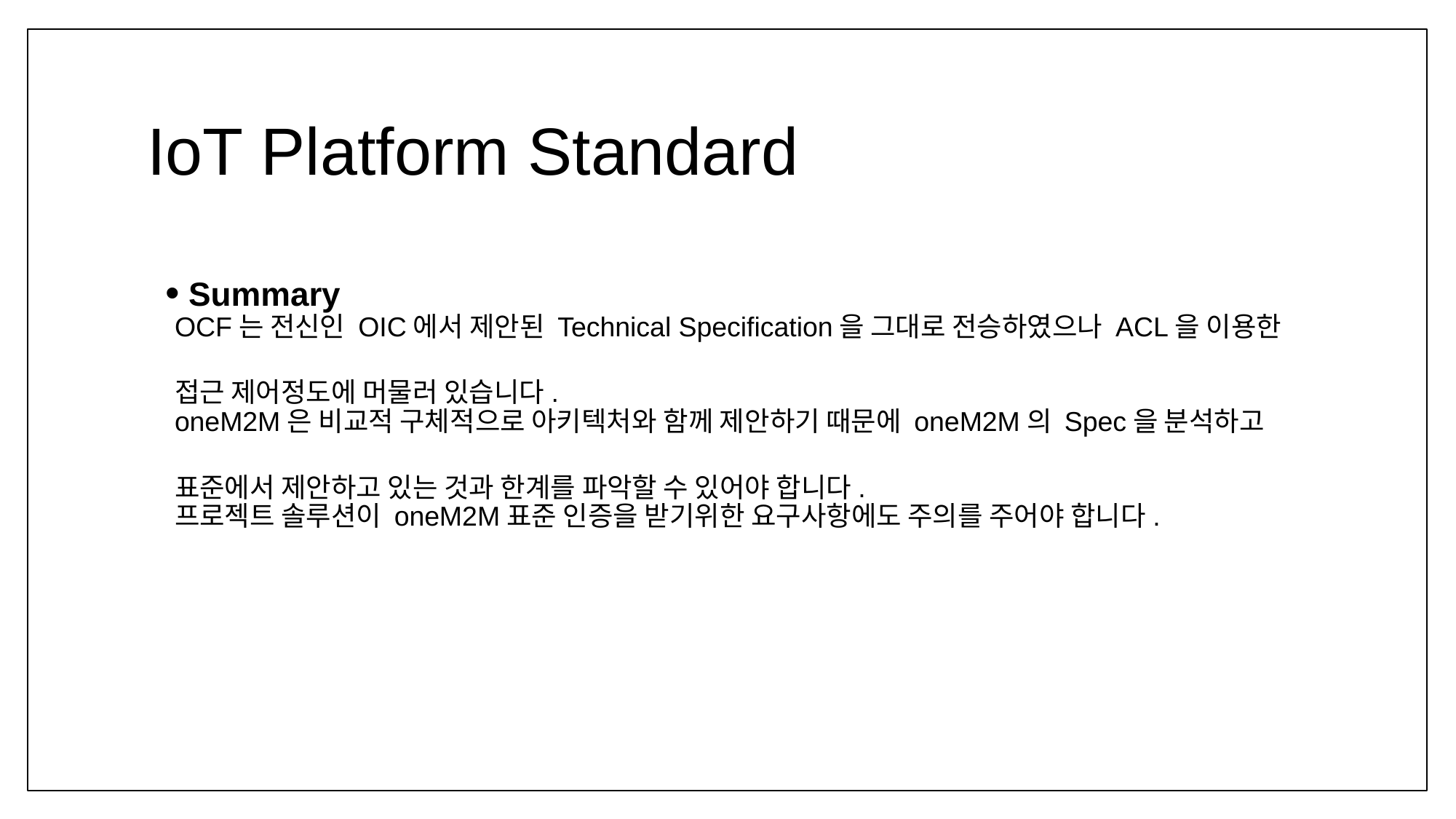

# IoT Platform Standard
 Summary
OCF는 전신인 OIC에서 제안된 Technical Specification을 그대로 전승하였으나 ACL을 이용한
접근 제어정도에 머물러 있습니다.
oneM2M은 비교적 구체적으로 아키텍처와 함께 제안하기 때문에 oneM2M의 Spec을 분석하고
표준에서 제안하고 있는 것과 한계를 파악할 수 있어야 합니다.
프로젝트 솔루션이 oneM2M표준 인증을 받기위한 요구사항에도 주의를 주어야 합니다.